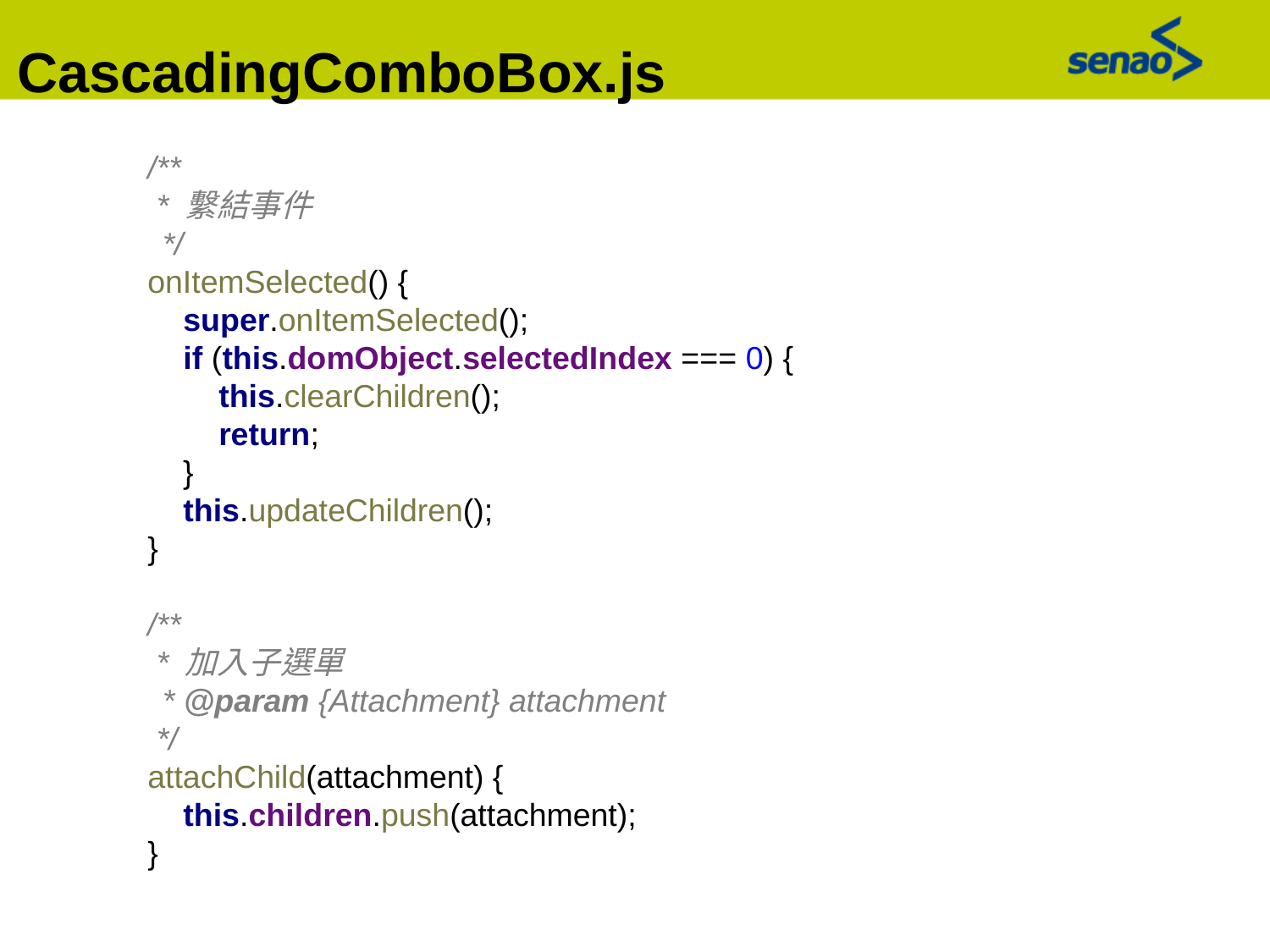

CascadingComboBox.js
/**
 * 繫結事件
 */
onItemSelected() {
    super.onItemSelected();
    if (this.domObject.selectedIndex === 0) {
        this.clearChildren();
        return;
    }
    this.updateChildren();
}
/**
 * 加入子選單
 * @param {Attachment} attachment
 */
attachChild(attachment) {
    this.children.push(attachment);
}